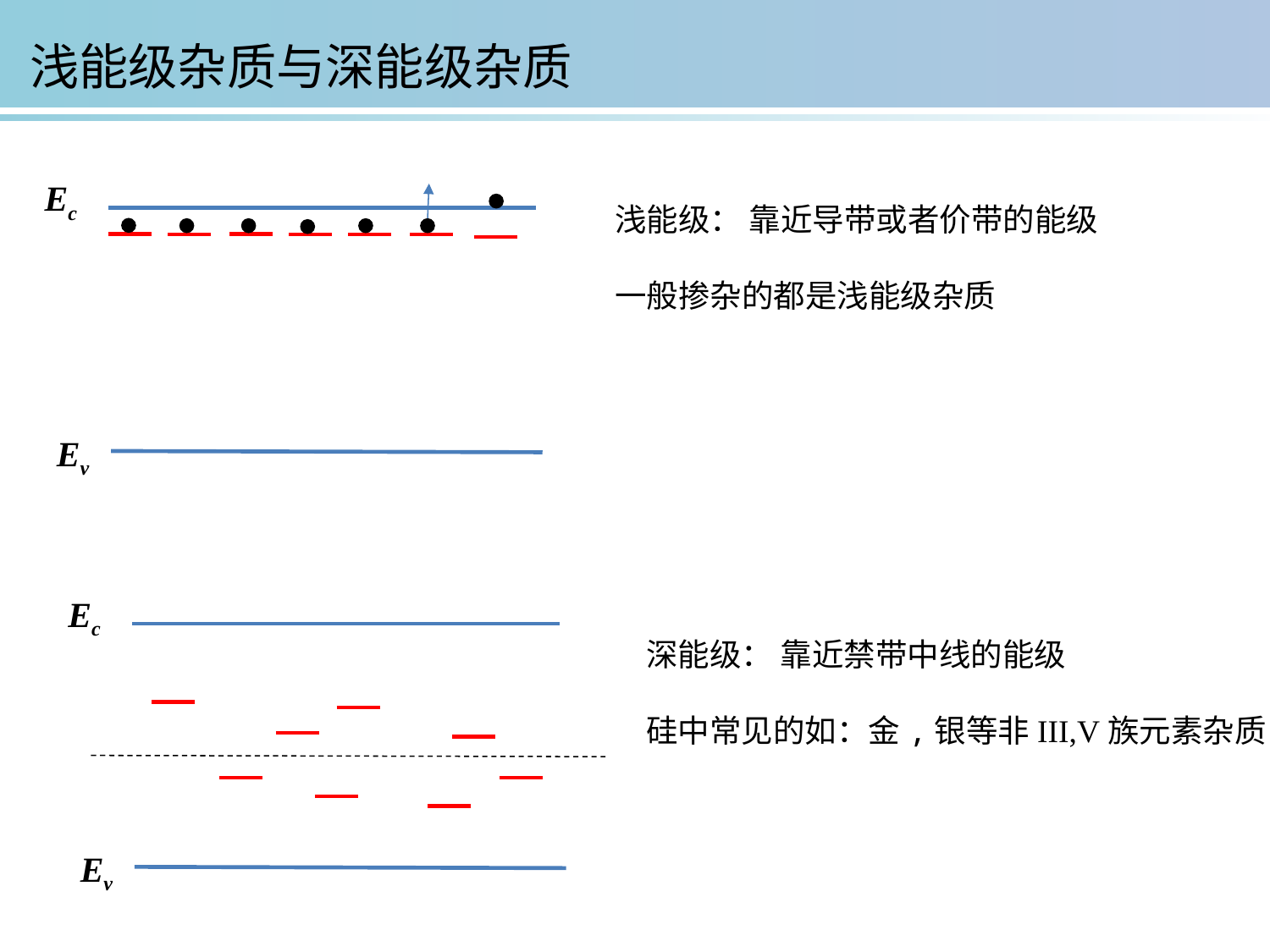

浅能级杂质与深能级杂质
Ec

Ev
浅能级： 靠近导带或者价带的能级

一般掺杂的都是浅能级杂质
Ec
深能级： 靠近禁带中线的能级

硅中常见的如：金,银等非III,V族元素杂质
Ev